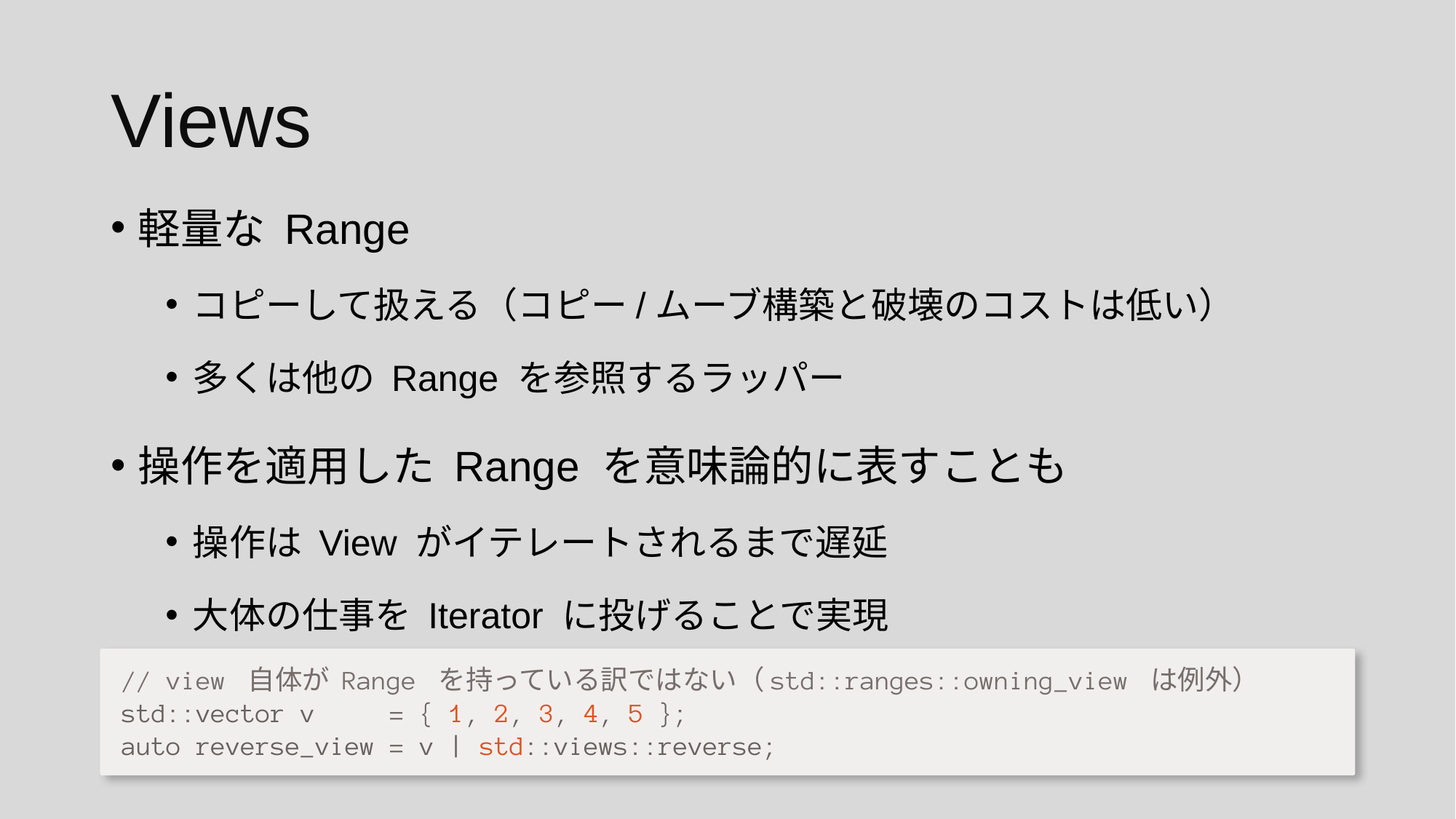

# Views
軽量な Range
コピーして扱える（コピー/ムーブ構築と破壊のコストは低い）
多くは他の Range を参照するラッパー
操作を適用した Range を意味論的に表すことも
操作は View がイテレートされるまで遅延
大体の仕事を Iterator に投げることで実現
// view 自体が Range を持っている訳ではない（std::ranges::owning_view は例外）
std::vector v     = { 1, 2, 3, 4, 5 };
auto reverse_view = v | std::views::reverse;